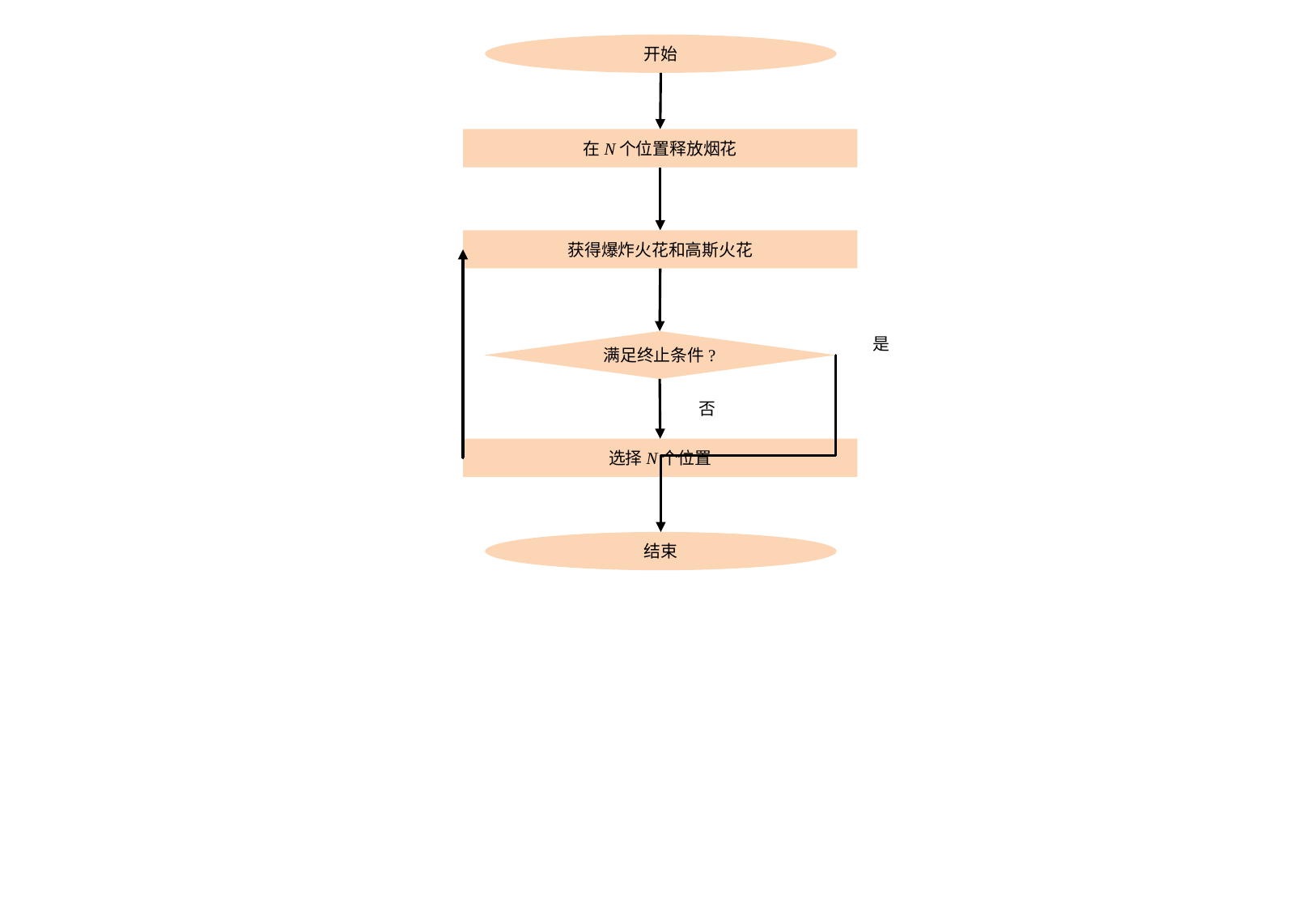

开始
在N个位置释放烟花
获得爆炸火花和高斯火花
是
满足终止条件?
否
选择N个位置
结束